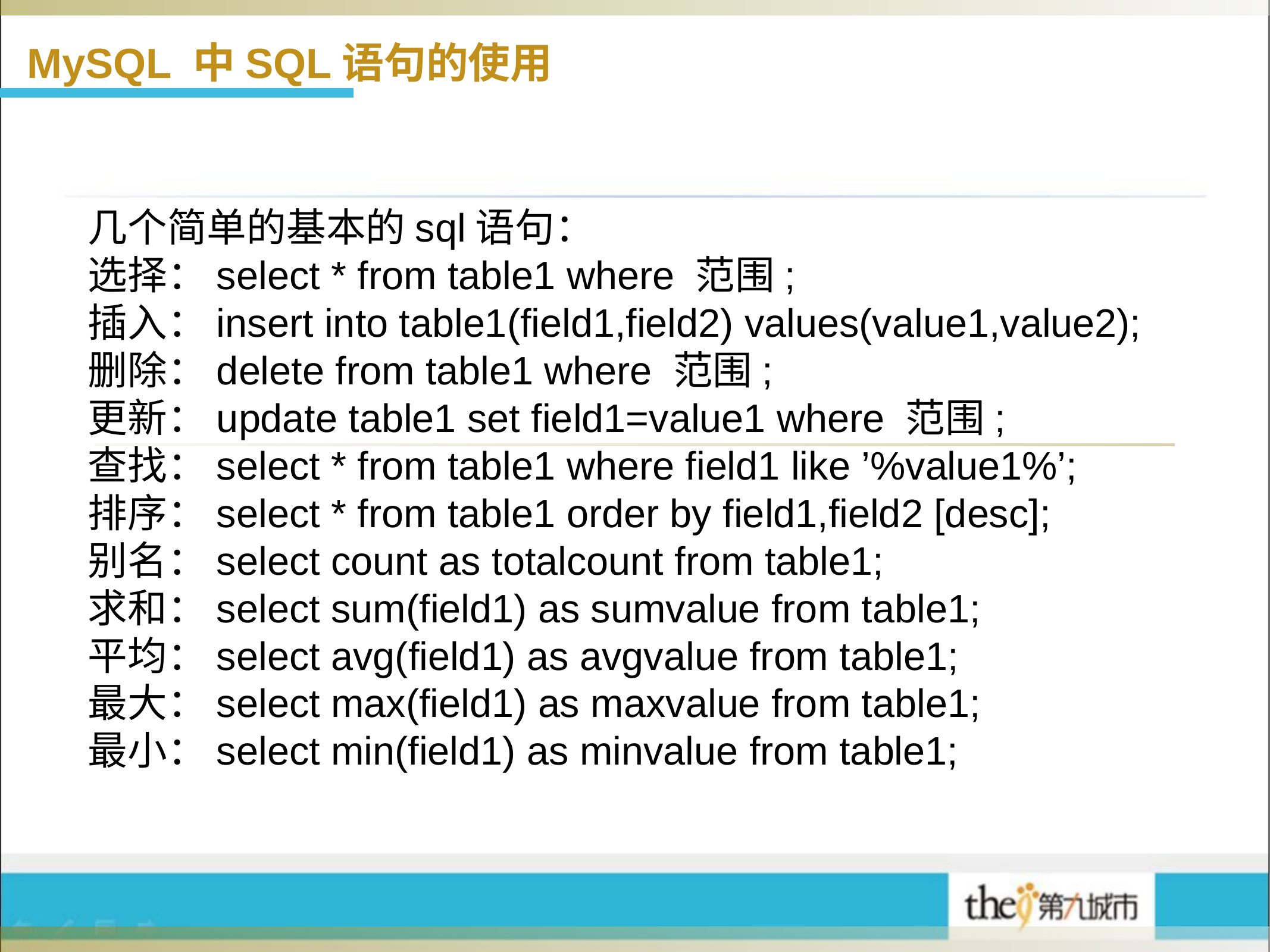

MySQL 中SQL语句的使用

几个简单的基本的sql语句：
选择：select * from table1 where 范围;
插入：insert into table1(field1,field2) values(value1,value2);
删除：delete from table1 where 范围;
更新：update table1 set field1=value1 where 范围;
查找：select * from table1 where field1 like ’%value1%’;
排序：select * from table1 order by field1,field2 [desc];
别名：select count as totalcount from table1;
求和：select sum(field1) as sumvalue from table1;
平均：select avg(field1) as avgvalue from table1;
最大：select max(field1) as maxvalue from table1;
最小：select min(field1) as minvalue from table1;

程序员
秘书